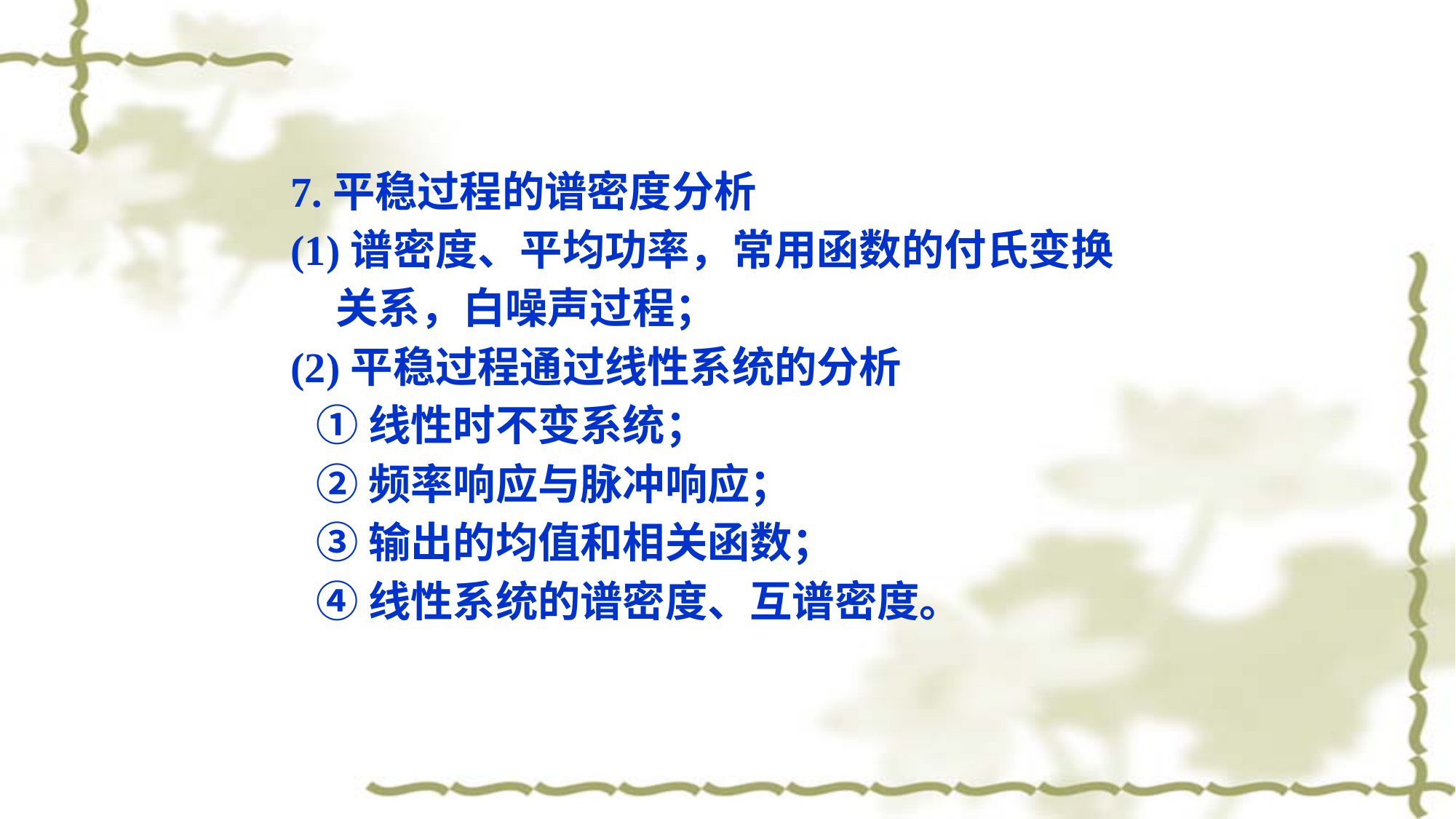

7.平稳过程的谱密度分析
    (1)谱密度、平均功率，常用函数的付氏变换
        关系，白噪声过程；
    (2)平稳过程通过线性系统的分析
       ①线性时不变系统；
       ②频率响应与脉冲响应；
       ③输出的均值和相关函数；
       ④线性系统的谱密度、互谱密度。